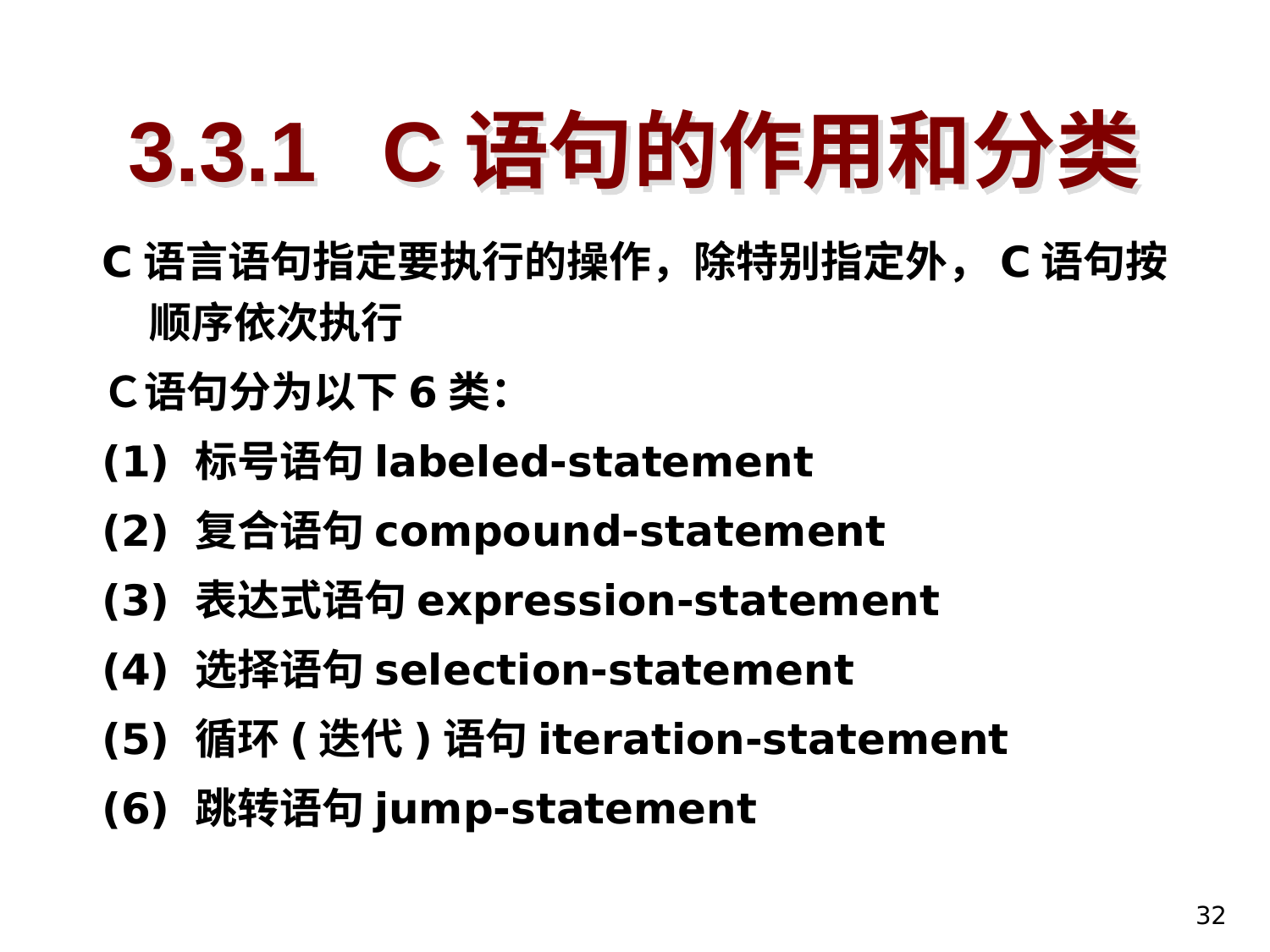

# 3.3.1 	C语句的作用和分类
C语言语句指定要执行的操作，除特别指定外，C语句按顺序依次执行
Ｃ语句分为以下6类：
(1) 标号语句labeled-statement
(2) 复合语句compound-statement
(3) 表达式语句expression-statement
(4) 选择语句selection-statement
(5) 循环(迭代)语句iteration-statement
(6) 跳转语句jump-statement
32